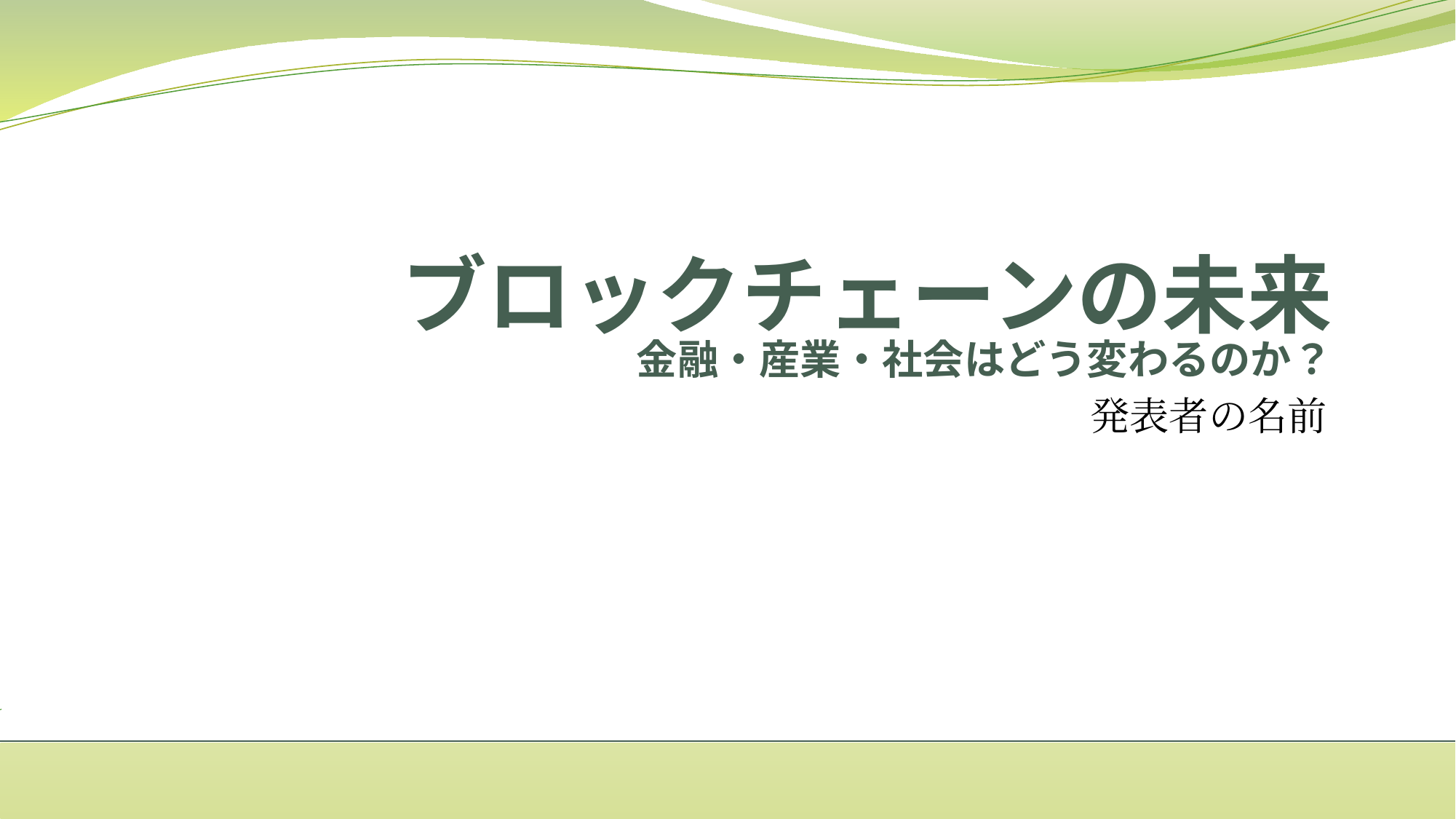

# ブロックチェーンの未来 金融・産業・社会はどう変わるのか？
発表者の名前